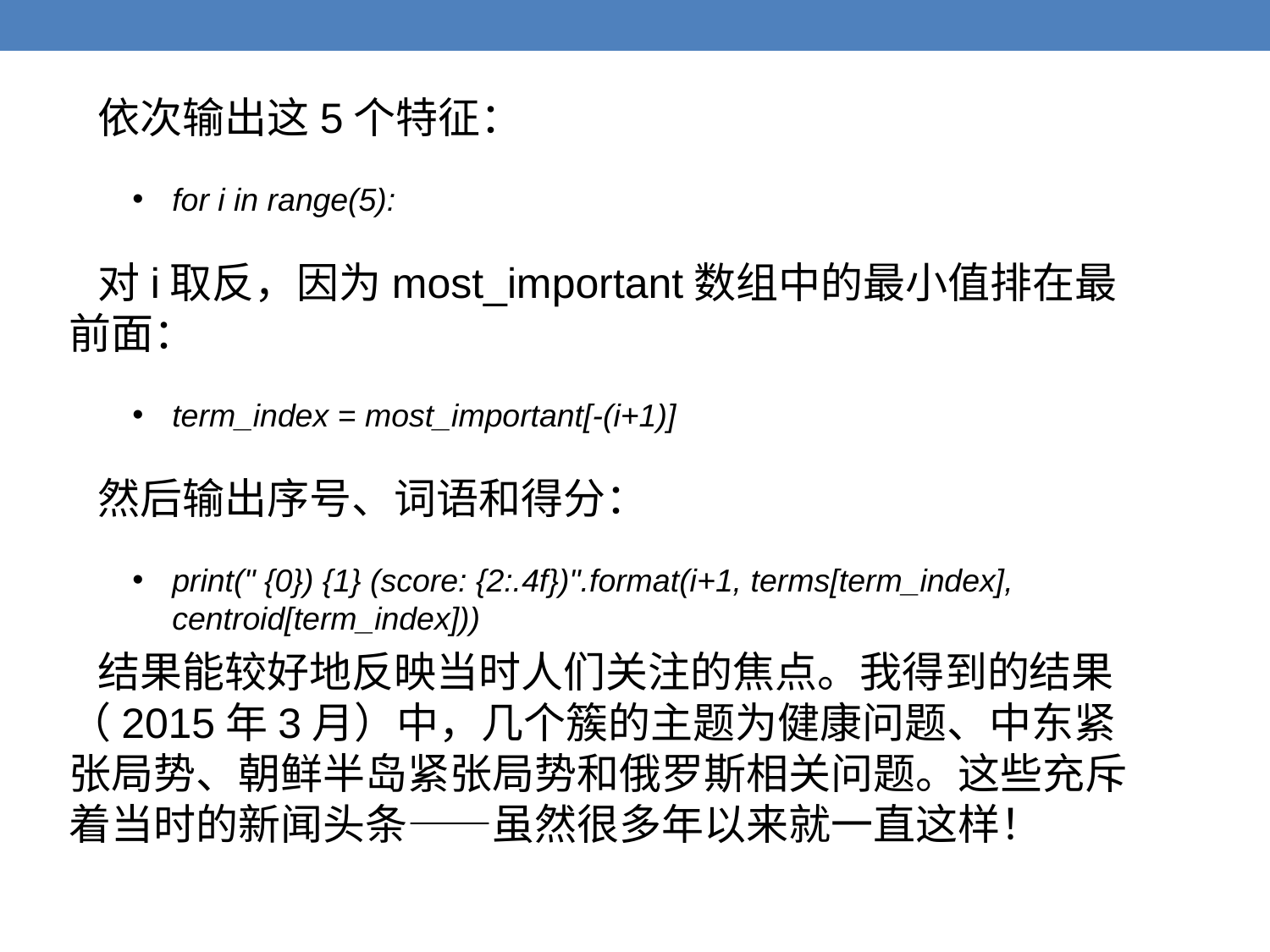

依次输出这5个特征：

for i in range(5):

  对i取反，因为most_important数组中的最小值排在最前面：

term_index = most_important[-(i+1)]

  然后输出序号、词语和得分：

print(" {0}) {1} (score: {2:.4f})".format(i+1, terms[term_index], centroid[term_index]))
  结果能较好地反映当时人们关注的焦点。我得到的结果（2015年3月）中，几个簇的主题为健康问题、中东紧张局势、朝鲜半岛紧张局势和俄罗斯相关问题。这些充斥着当时的新闻头条——虽然很多年以来就一直这样！